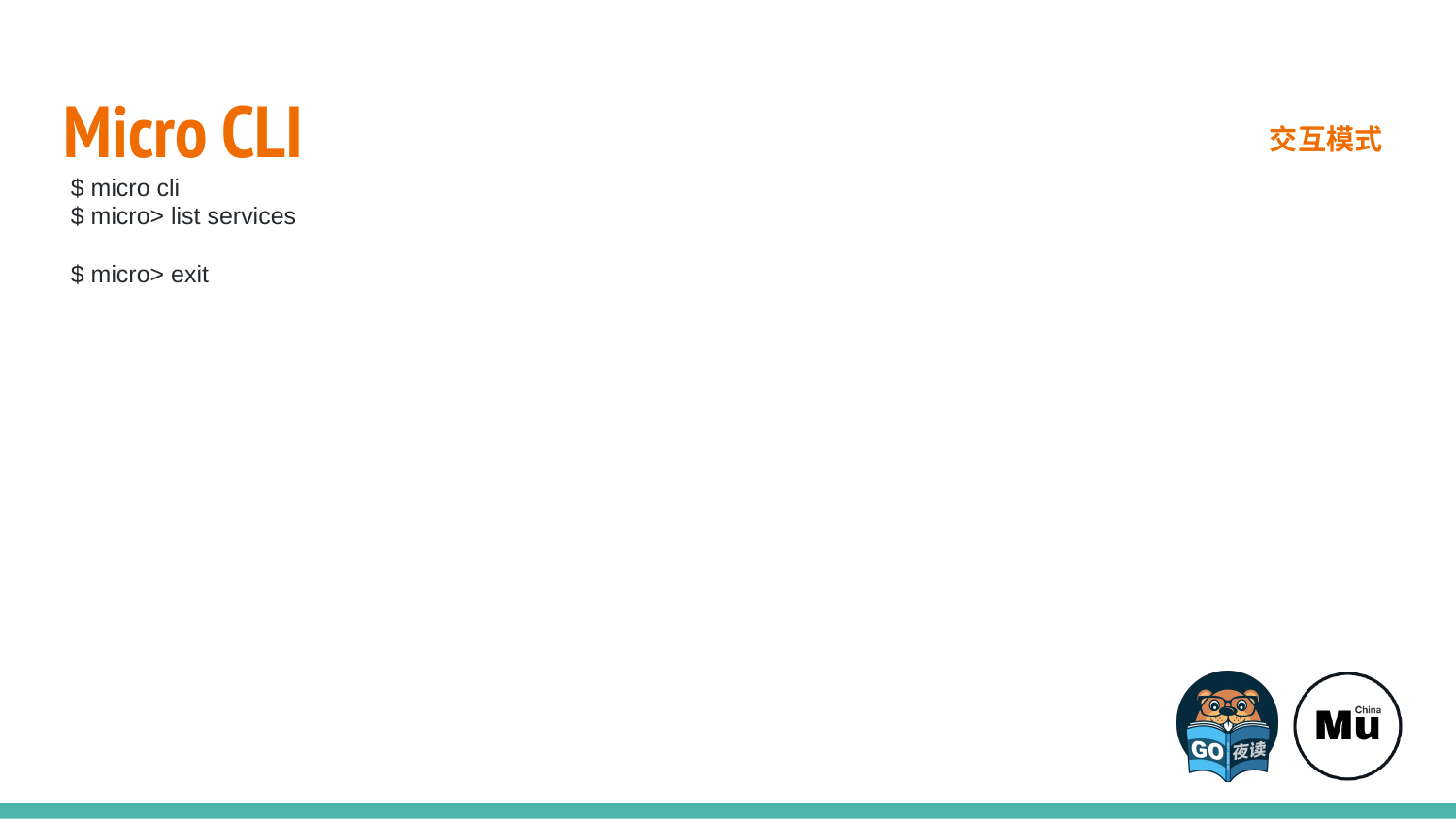

Micro CLI
交互模式
 $ micro cli
 $ micro> list services

 $ micro> exit